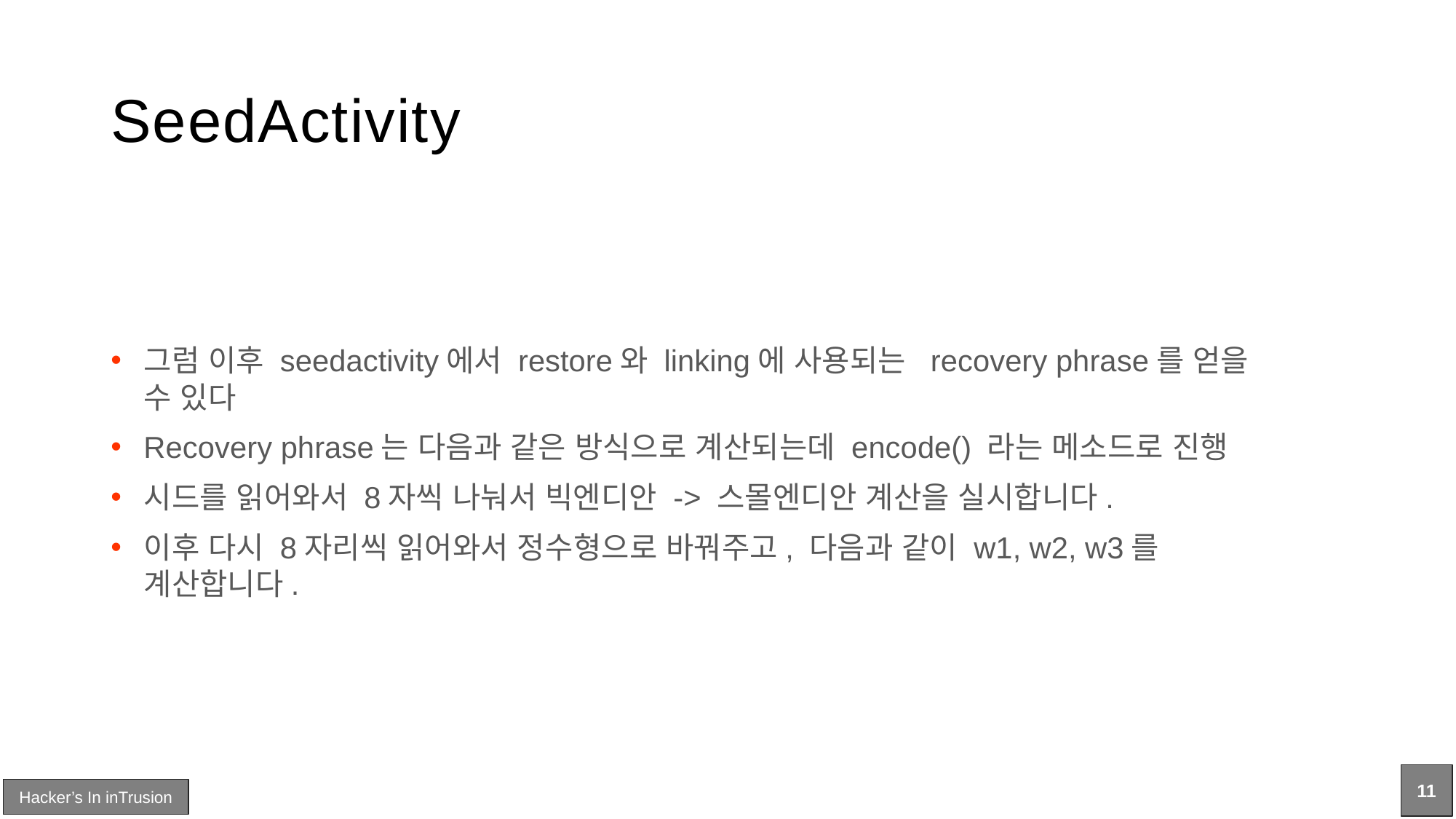

# SeedActivity

그럼 이후 seedactivity에서 restore와 linking에 사용되는  recovery phrase를 얻을 수 있다
Recovery phrase는 다음과 같은 방식으로 계산되는데 encode() 라는 메소드로 진행
시드를 읽어와서 8자씩 나눠서 빅엔디안 -> 스몰엔디안 계산을 실시합니다.
이후 다시 8자리씩 읽어와서 정수형으로 바꿔주고, 다음과 같이 w1, w2, w3를 계산합니다.

11
Hacker’s In inTrusion